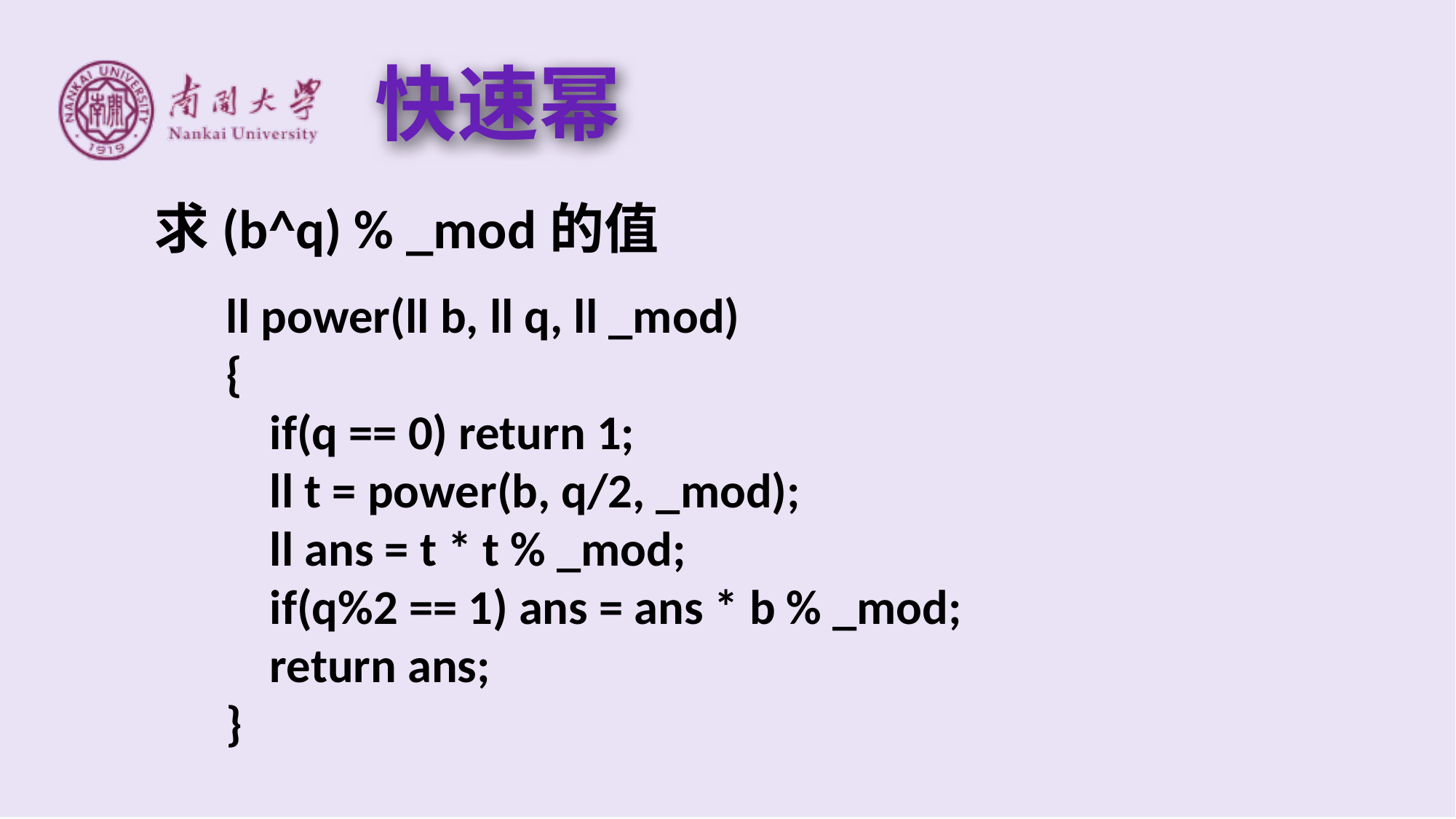

快速幂
求(b^q) % _mod的值
ll power(ll b, ll q, ll _mod)
{
    if(q == 0) return 1;
    ll t = power(b, q/2, _mod);
    ll ans = t * t % _mod;
    if(q%2 == 1) ans = ans * b % _mod;
    return ans;
}